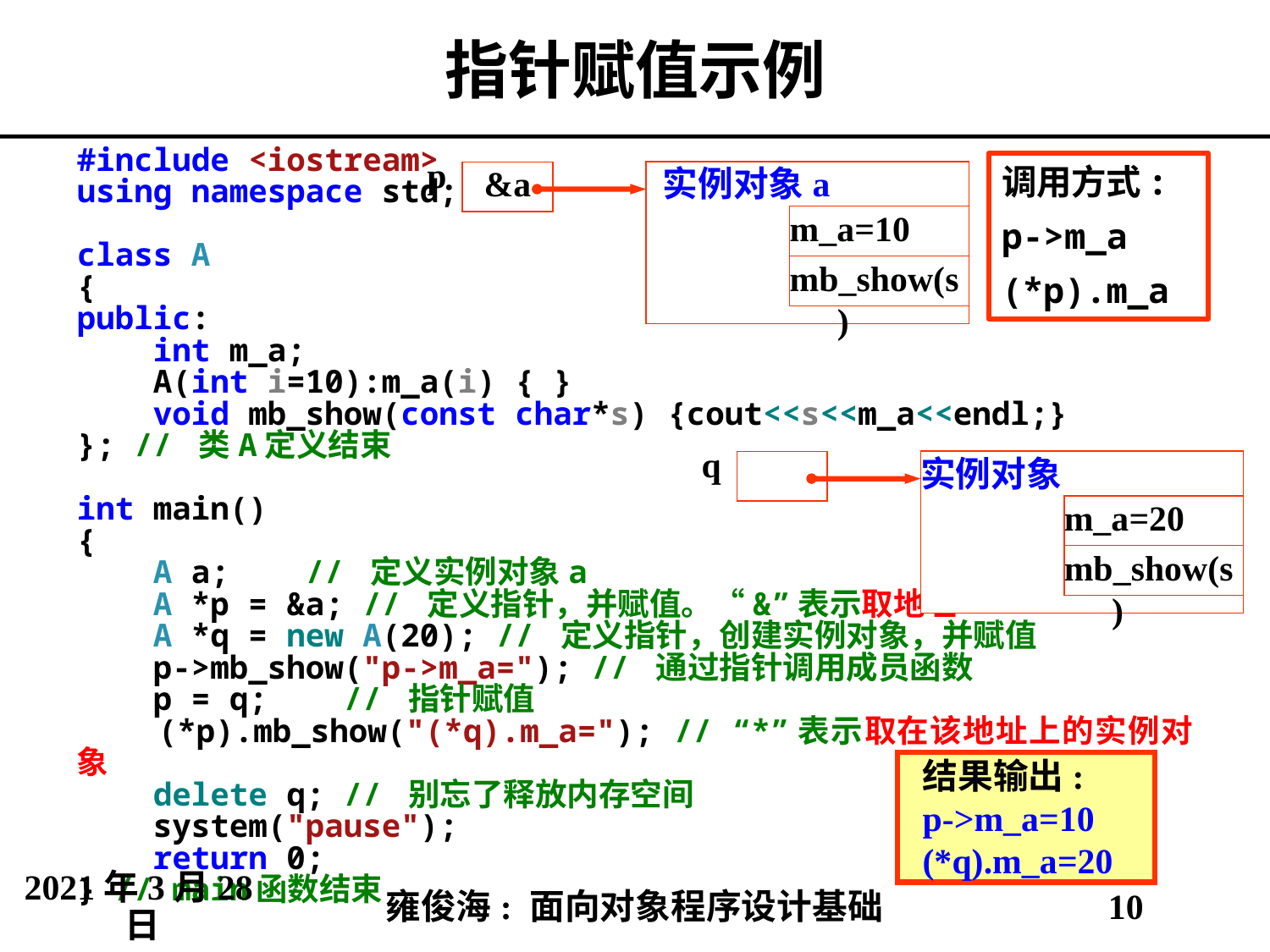

# 指针赋值示例

#include <iostream>
using namespace std;

class A
{
public:
    int m_a;
    A(int i=10):m_a(i) { }
    void mb_show(const char*s) {cout<<s<<m_a<<endl;}
}; // 类A定义结束

int main()
{
    A a;    // 定义实例对象a
    A *p = &a; // 定义指针，并赋值。“&”表示取地址
    A *q = new A(20); // 定义指针，创建实例对象，并赋值
    p->mb_show("p->m_a="); // 通过指针调用成员函数
    p = q;    // 指针赋值
    (*p).mb_show("(*q).m_a="); // “*”表示取在该地址上的实例对象
    delete q; // 别忘了释放内存空间
    system("pause");
    return 0;
} // main函数结束
p
 实例对象a
&a

m_a=10
mb_show(s)
调用方式:
p->m_a
(*p).m_a
q
实例对象

m_a=20
mb_show(s)
结果输出:
p->m_a=10
(*q).m_a=20
2021年3月28日
雍俊海: 面向对象程序设计基础
10